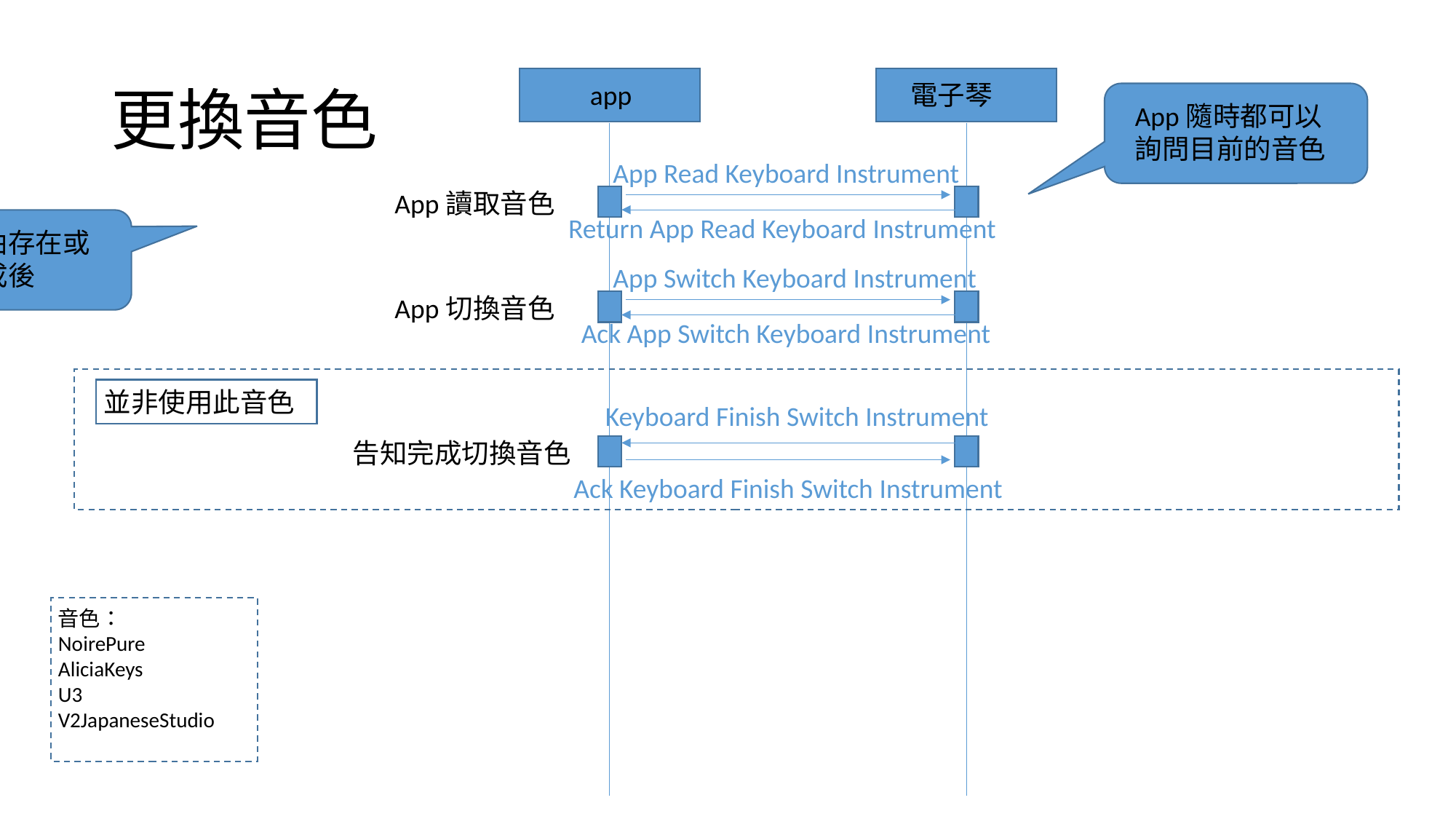

# 更換音色

app
電子琴

App隨時都可以詢問目前的音色
App Read Keyboard Instrument
App讀取音色

Return App Read Keyboard Instrument

選定歌曲存在或下載完成後
App Switch Keyboard Instrument
App切換音色

Ack App Switch Keyboard Instrument

並非使用此音色

Keyboard Finish Switch Instrument
告知完成切換音色

Ack Keyboard Finish Switch Instrument

音色：
NoirePure
AliciaKeys
U3
V2JapaneseStudio